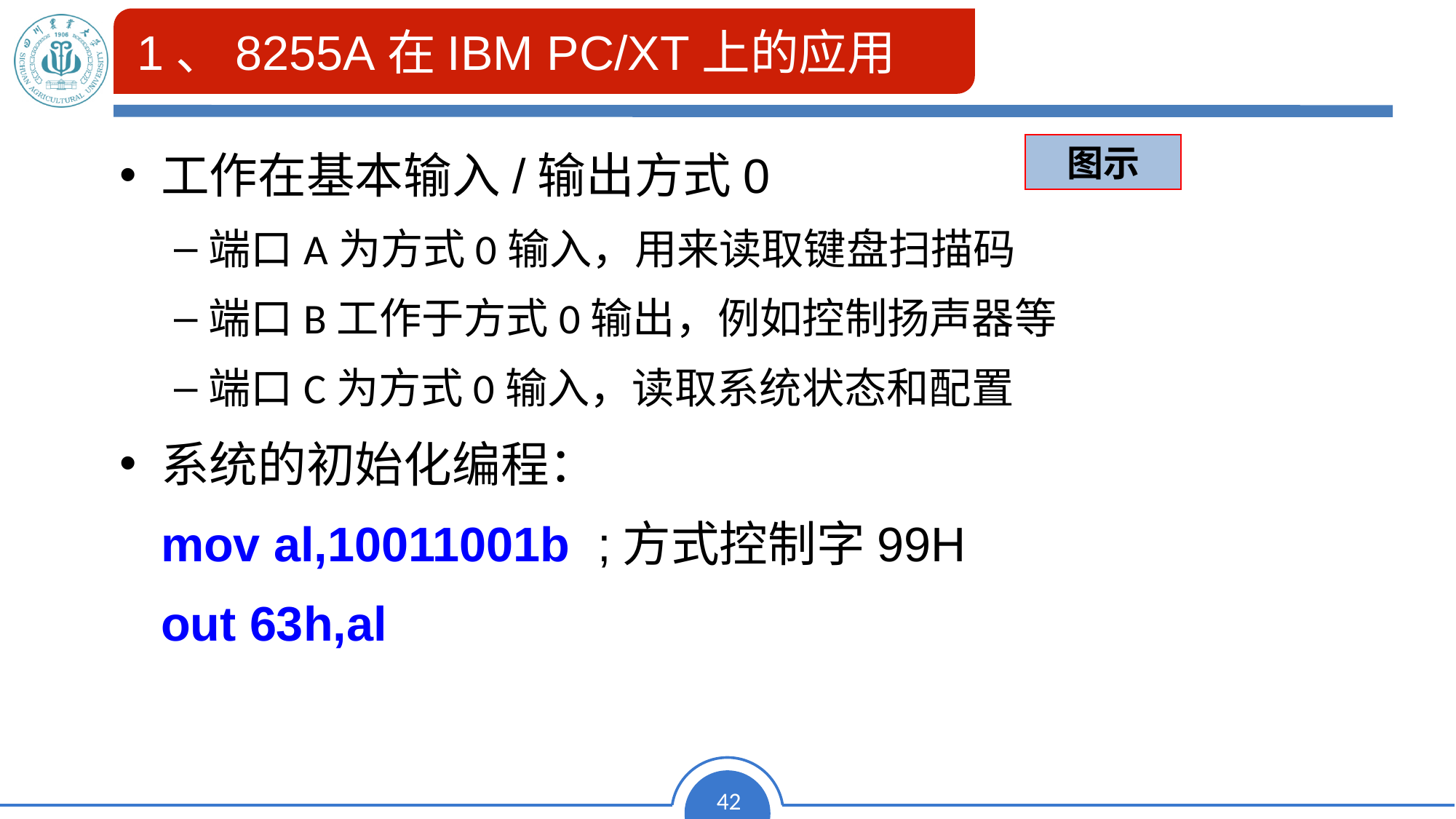

# 1、8255A在IBM PC/XT上的应用
工作在基本输入/输出方式0
端口A为方式0输入，用来读取键盘扫描码
端口B工作于方式0输出，例如控制扬声器等
端口C为方式0输入，读取系统状态和配置
系统的初始化编程：
	mov al,10011001b	;方式控制字99H
	out 63h,al
图示